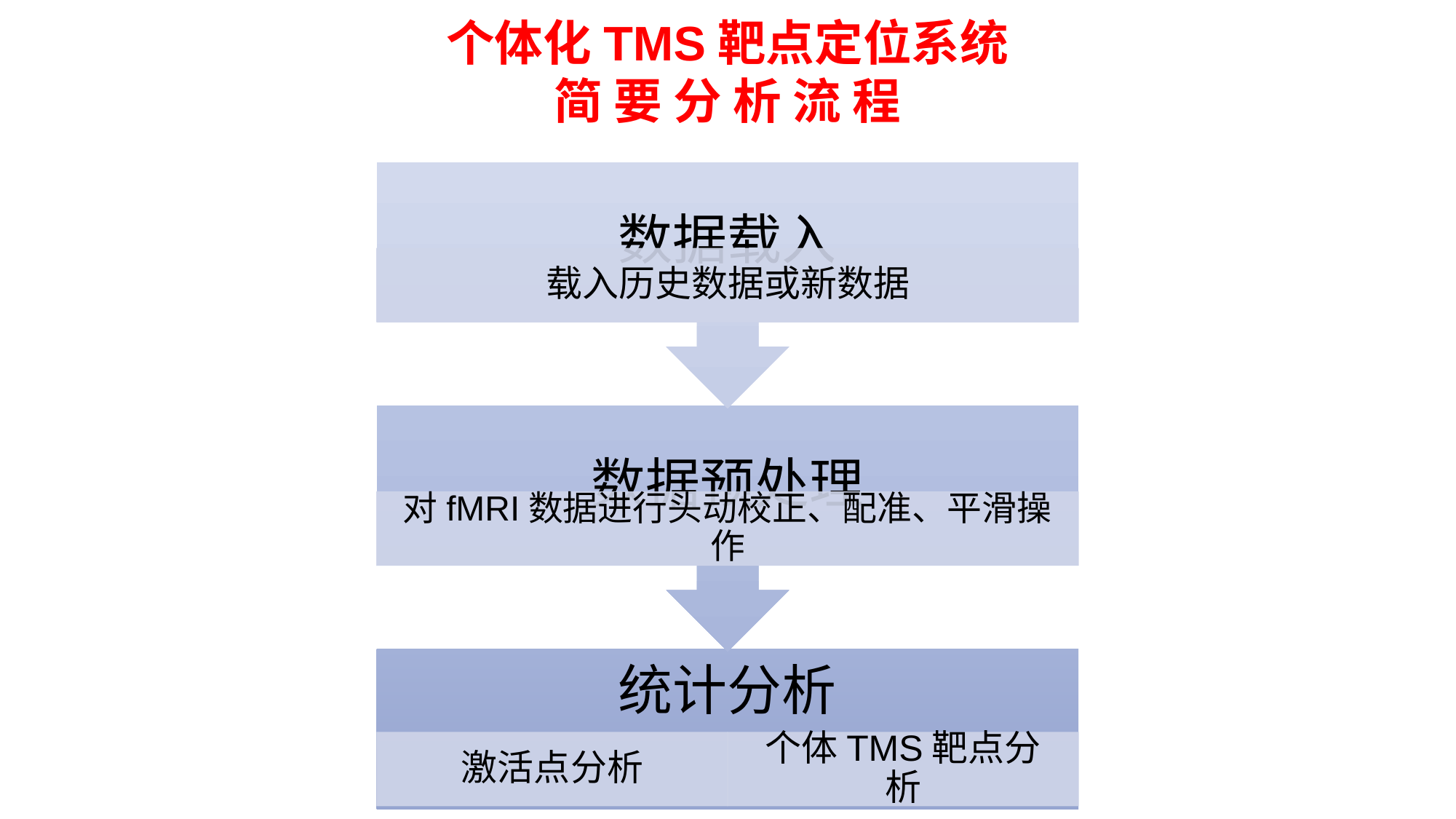

个体化TMS靶点定位系统
简 要 分 析 流 程
统计分析
激活点分析
个体TMS靶点分析
数据预处理
对fMRI数据进行头动校正、配准、平滑操作
数据载入
载入历史数据或新数据